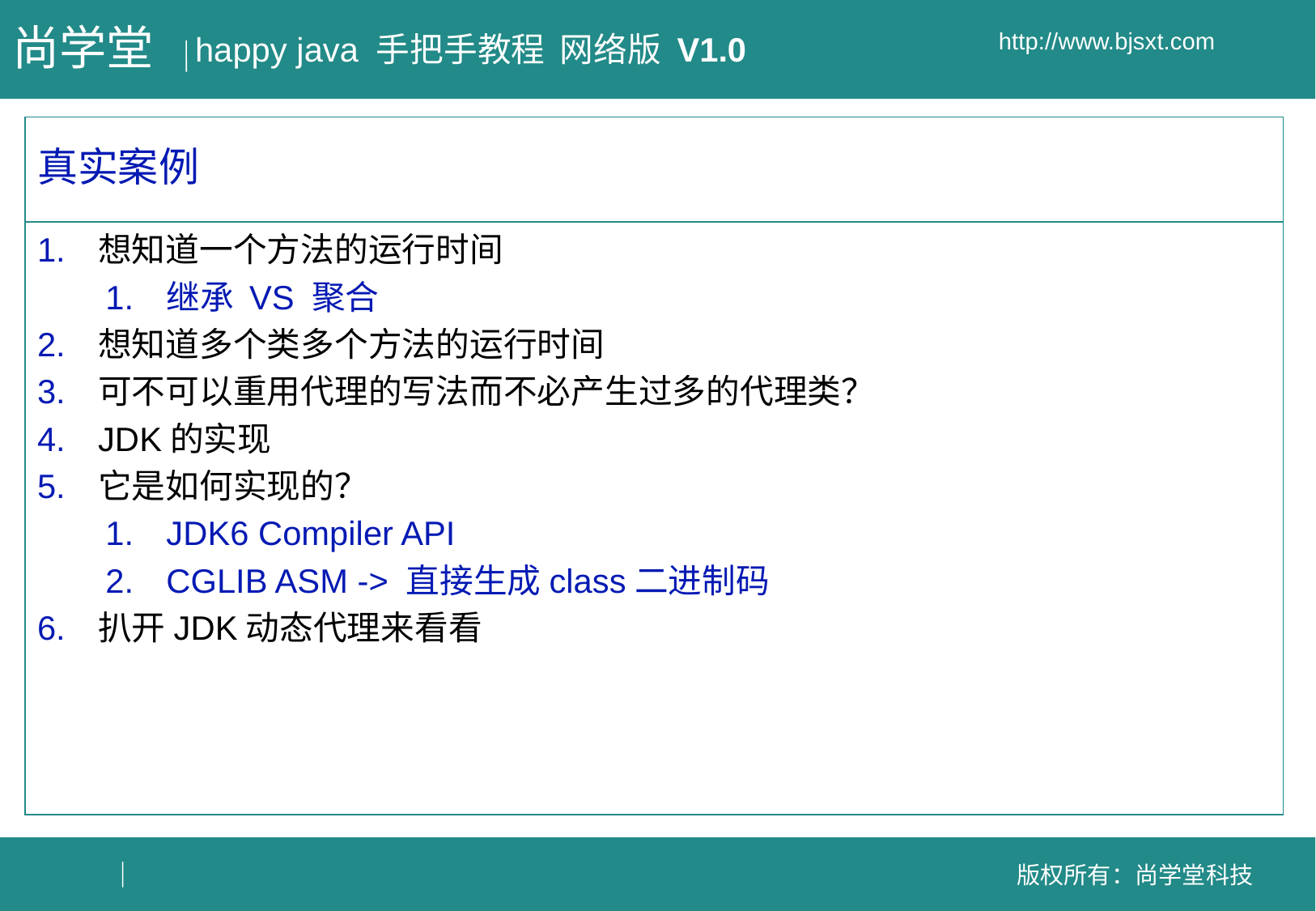

# 真实案例
想知道一个方法的运行时间
继承 VS 聚合
想知道多个类多个方法的运行时间
可不可以重用代理的写法而不必产生过多的代理类？
JDK的实现
它是如何实现的？
JDK6 Compiler API
CGLIB ASM -> 直接生成class二进制码
扒开JDK动态代理来看看